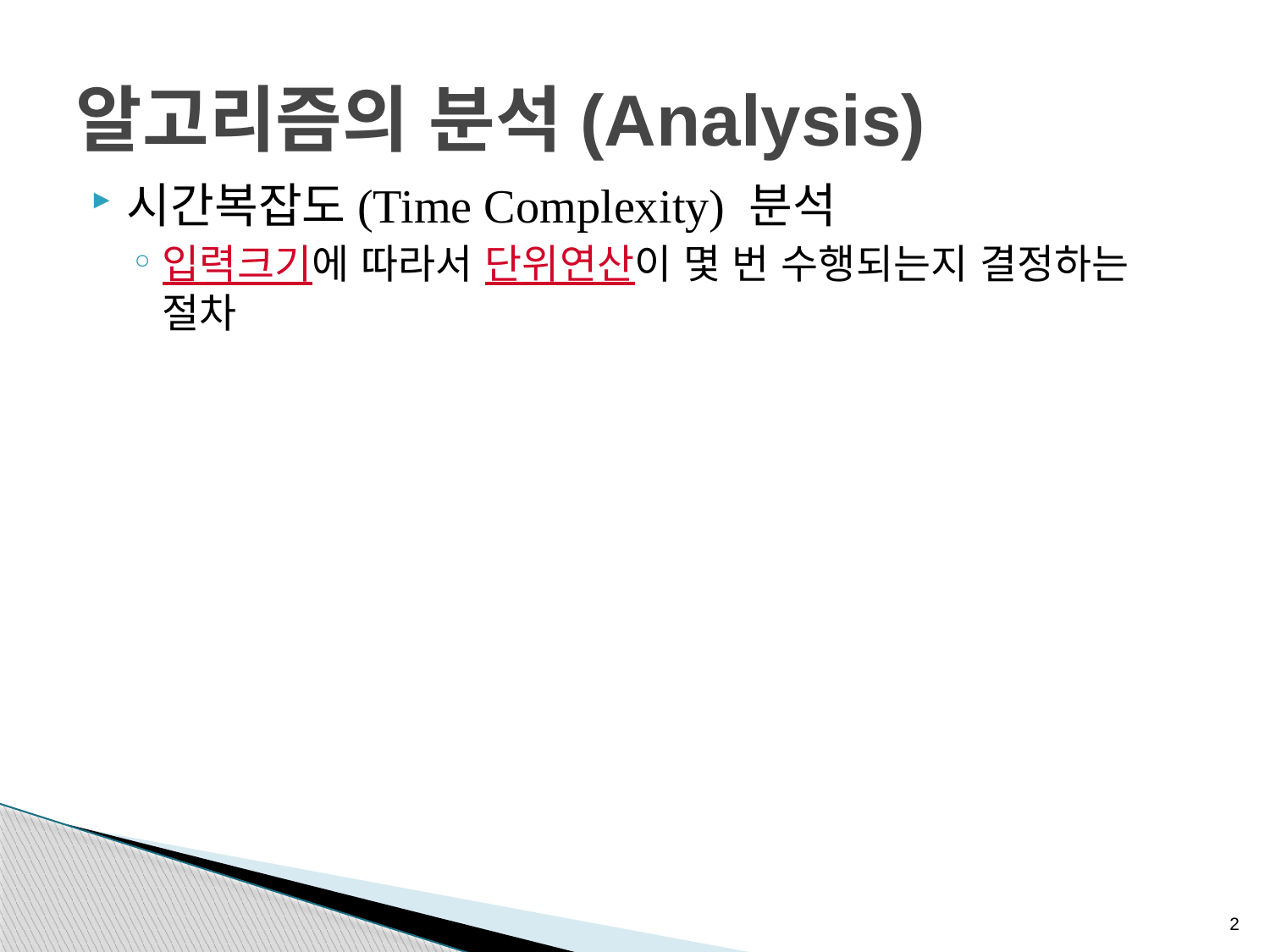

# 알고리즘의 분석(Analysis)
시간복잡도(Time Complexity) 분석
입력크기에 따라서 단위연산이 몇 번 수행되는지 결정하는 절차
2